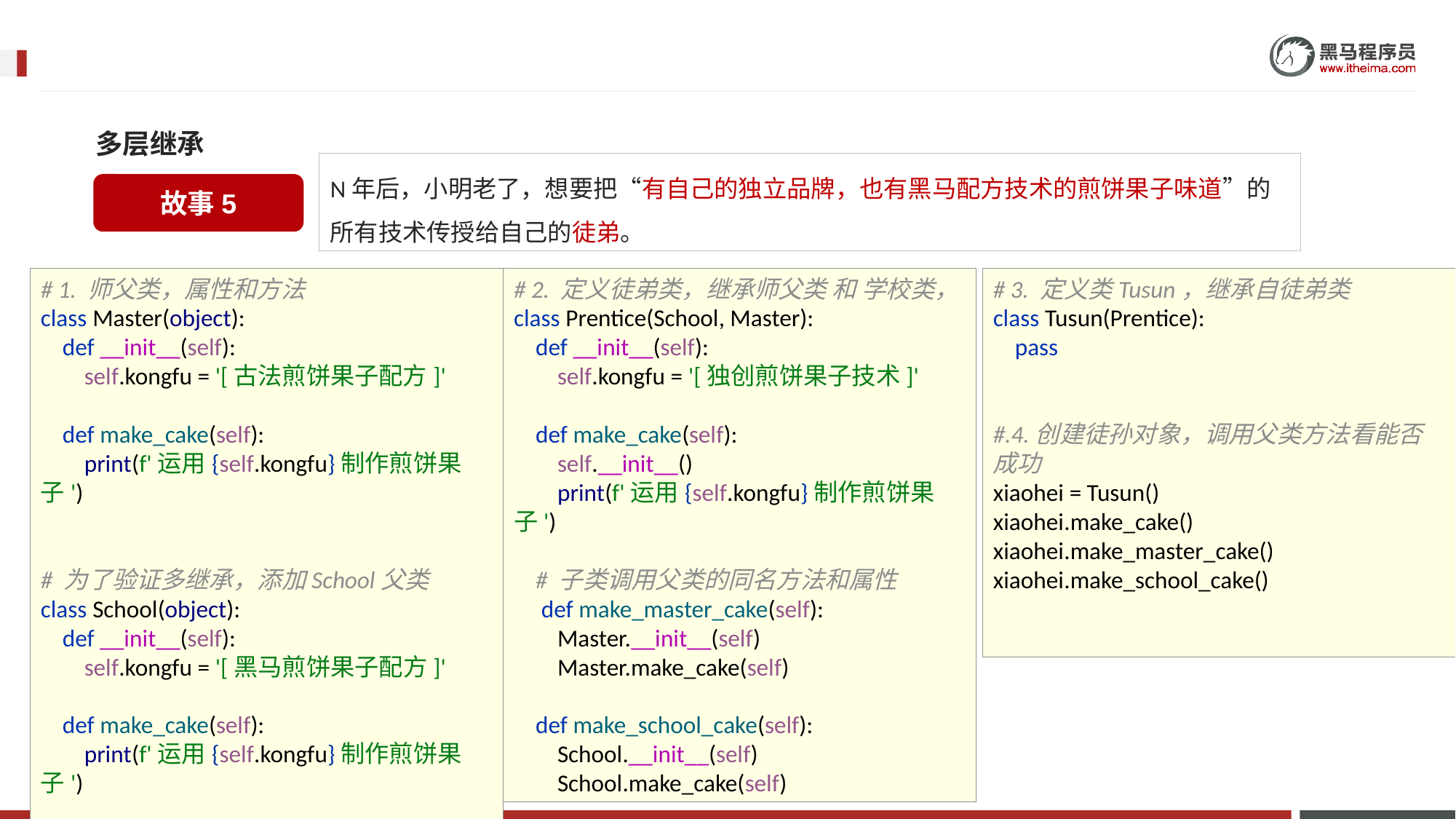

多层继承
N年后，小明老了，想要把“有自己的独立品牌，也有黑马配方技术的煎饼果子味道”的所有技术传授给自己的徒弟。
故事5
# 1. 师父类，属性和方法 class Master(object): def __init__(self): self.kongfu = '[古法煎饼果子配方]' def make_cake(self): print(f'运用{self.kongfu}制作煎饼果子') # 为了验证多继承，添加School父类 class School(object): def __init__(self): self.kongfu = '[黑马煎饼果子配方]' def make_cake(self): print(f'运用{self.kongfu}制作煎饼果子')
# 2. 定义徒弟类，继承师父类 和 学校类， class Prentice(School, Master): def __init__(self): self.kongfu = '[独创煎饼果子技术]' def make_cake(self): self.__init__() print(f'运用{self.kongfu}制作煎饼果子') # 子类调用父类的同名方法和属性 def make_master_cake(self): Master.__init__(self) Master.make_cake(self) def make_school_cake(self): School.__init__(self) School.make_cake(self)
# 3. 定义类Tusun，继承自徒弟类 class Tusun(Prentice): pass
#.4.创建徒孙对象，调用父类方法看能否成功
xiaohei = Tusun()
xiaohei.make_cake()
xiaohei.make_master_cake()
xiaohei.make_school_cake()